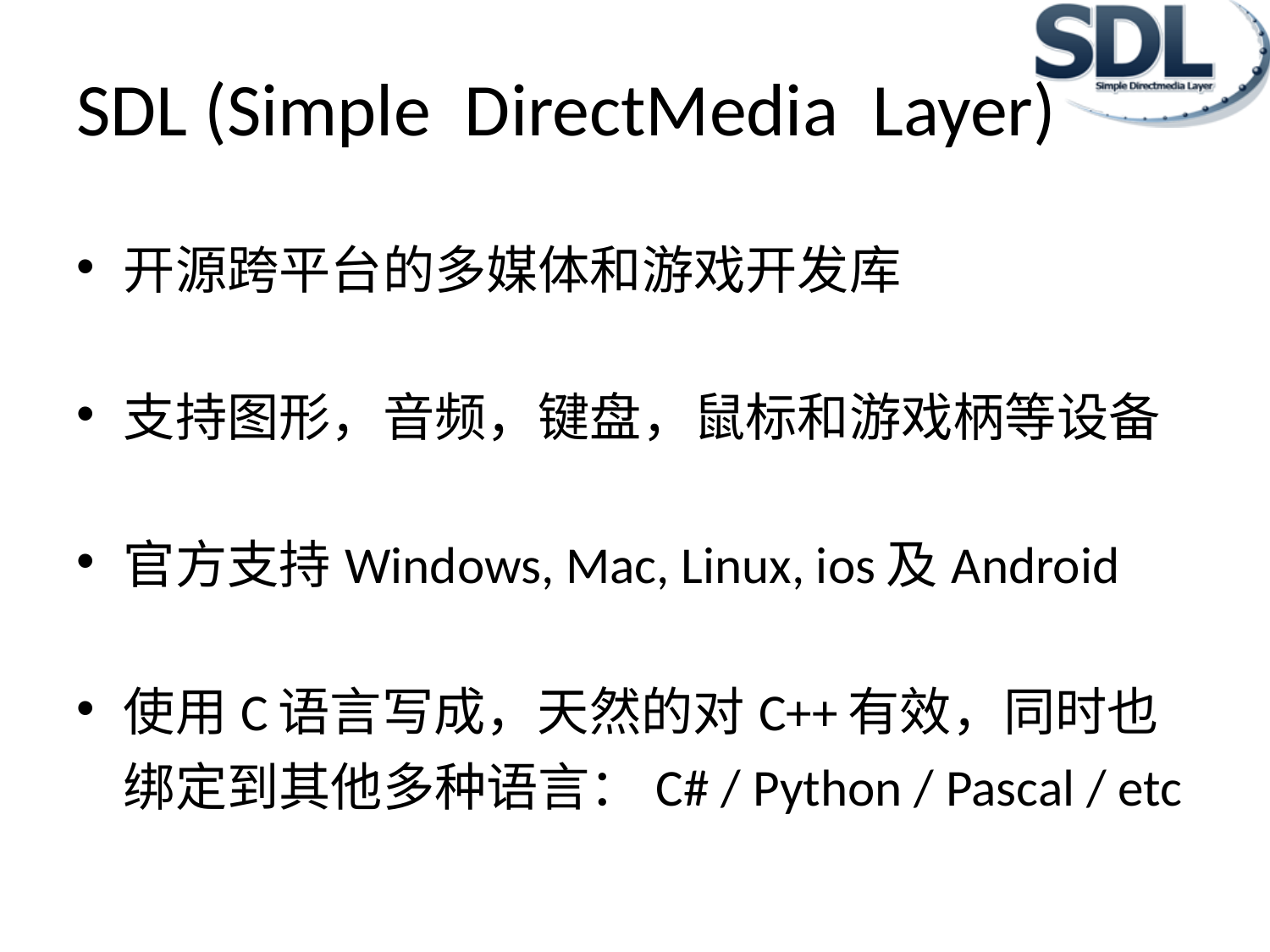

# SDL (Simple  DirectMedia  Layer)
开源跨平台的多媒体和游戏开发库

支持图形，音频，键盘，鼠标和游戏柄等设备

官方支持Windows, Mac, Linux, ios及Android

使用C语言写成，天然的对C++有效，同时也绑定到其他多种语言：C# / Python / Pascal / etc